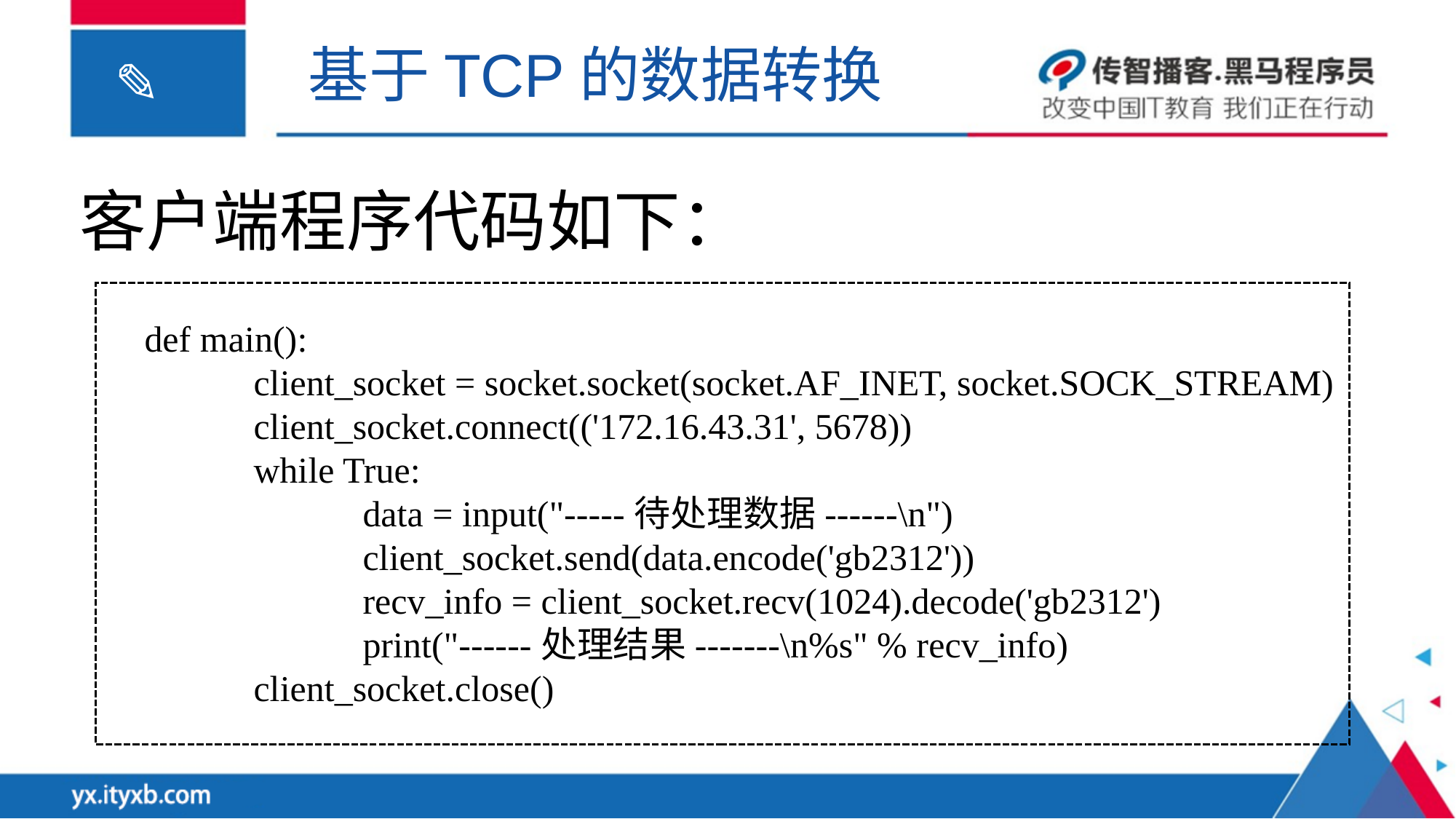

基于TCP的数据转换
客户端程序代码如下：

def main():
	client_socket = socket.socket(socket.AF_INET, socket.SOCK_STREAM)
	client_socket.connect(('172.16.43.31', 5678))
	while True:
		data = input("-----待处理数据------\n")
		client_socket.send(data.encode('gb2312'))
		recv_info = client_socket.recv(1024).decode('gb2312')
		print("------处理结果-------\n%s" % recv_info)
	client_socket.close()